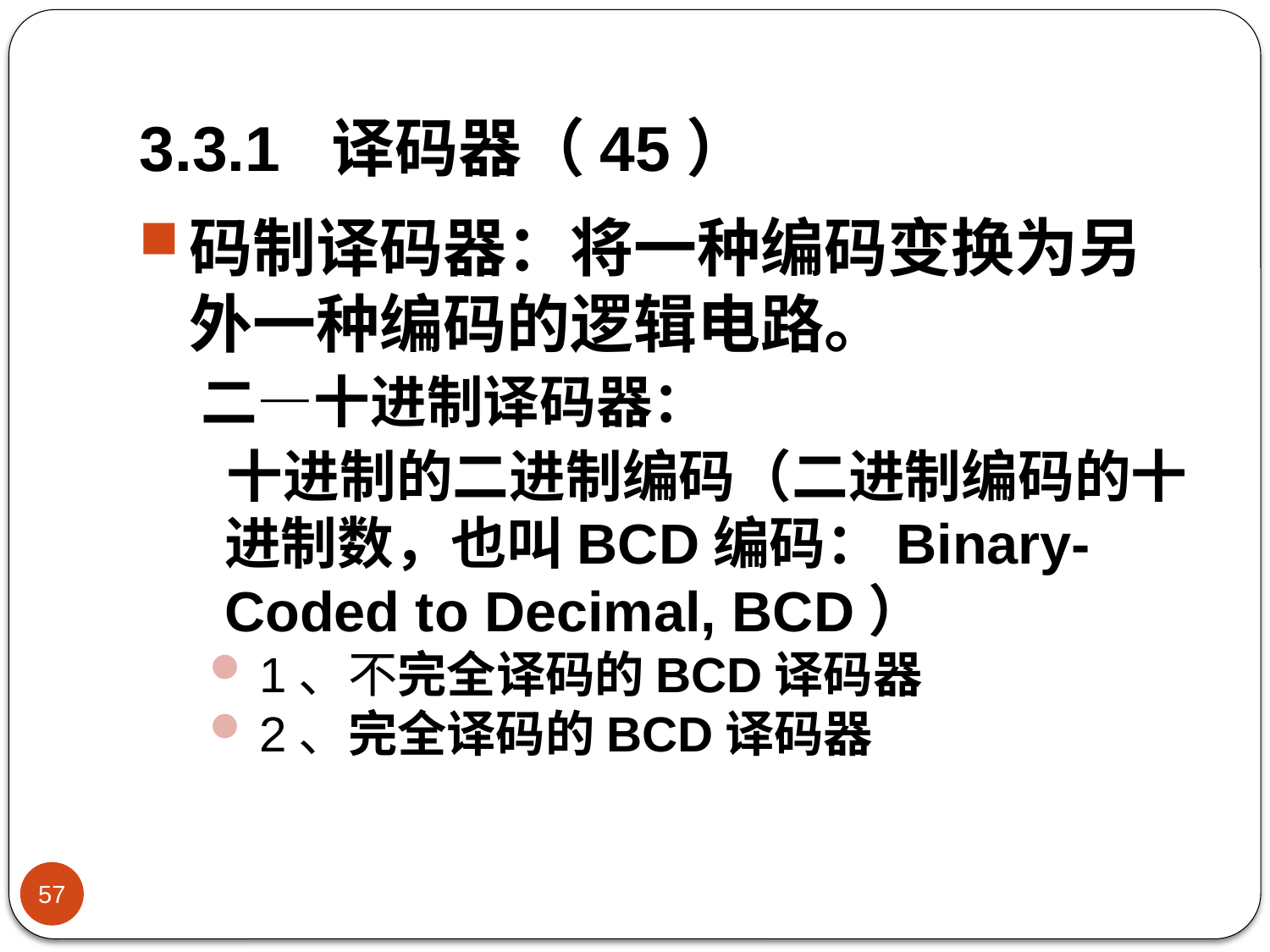

# 3.3.1  译码器（45）
码制译码器：将一种编码变换为另外一种编码的逻辑电路。
 二—十进制译码器：
   十进制的二进制编码（二进制编码的十进制数，也叫BCD编码：Binary-Coded to Decimal, BCD）
1、不完全译码的BCD译码器
2、完全译码的BCD译码器

57